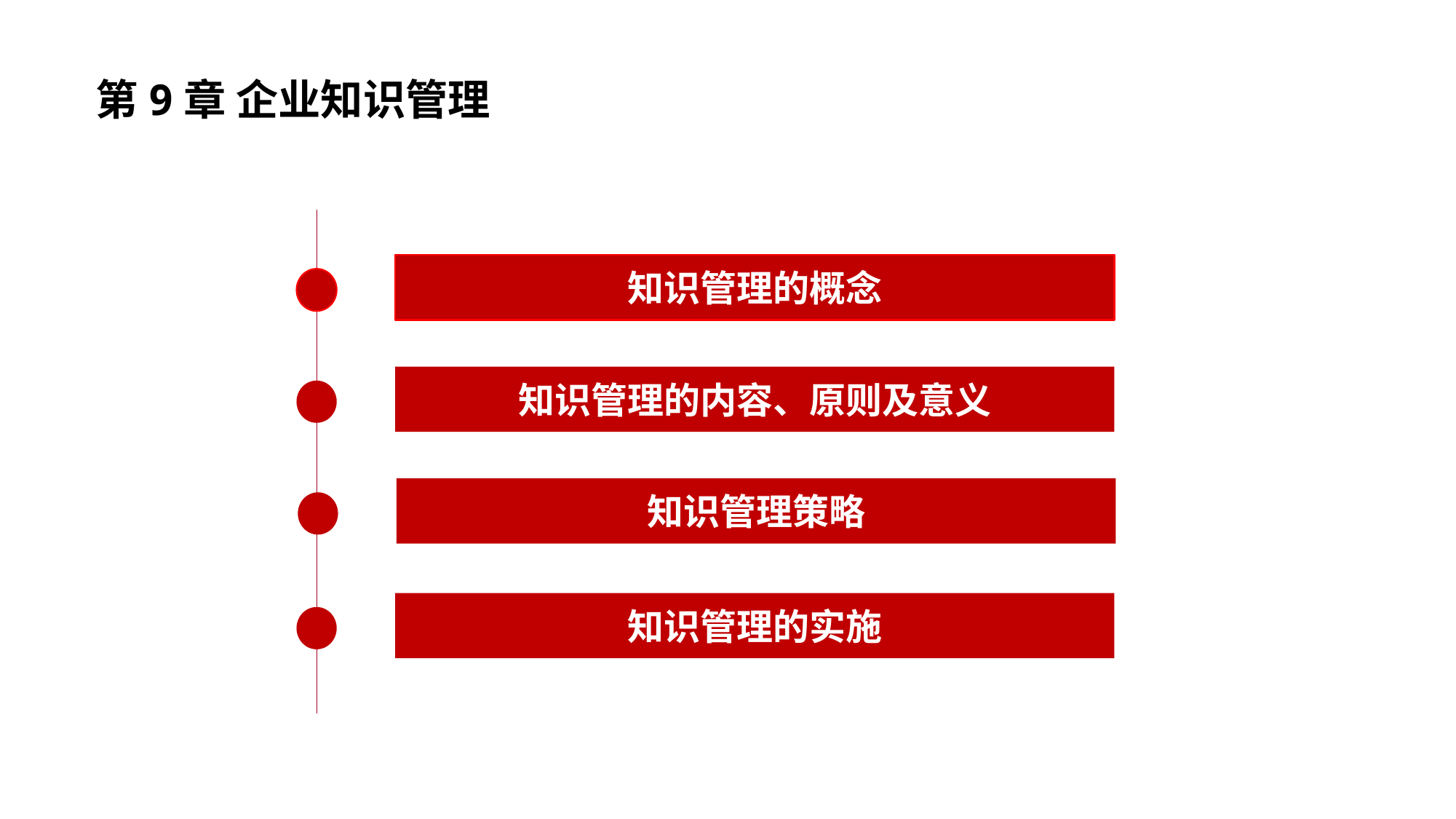

第9章 企业知识管理

知识管理的概念

知识管理的内容、原则及意义

知识管理策略

知识管理的实施